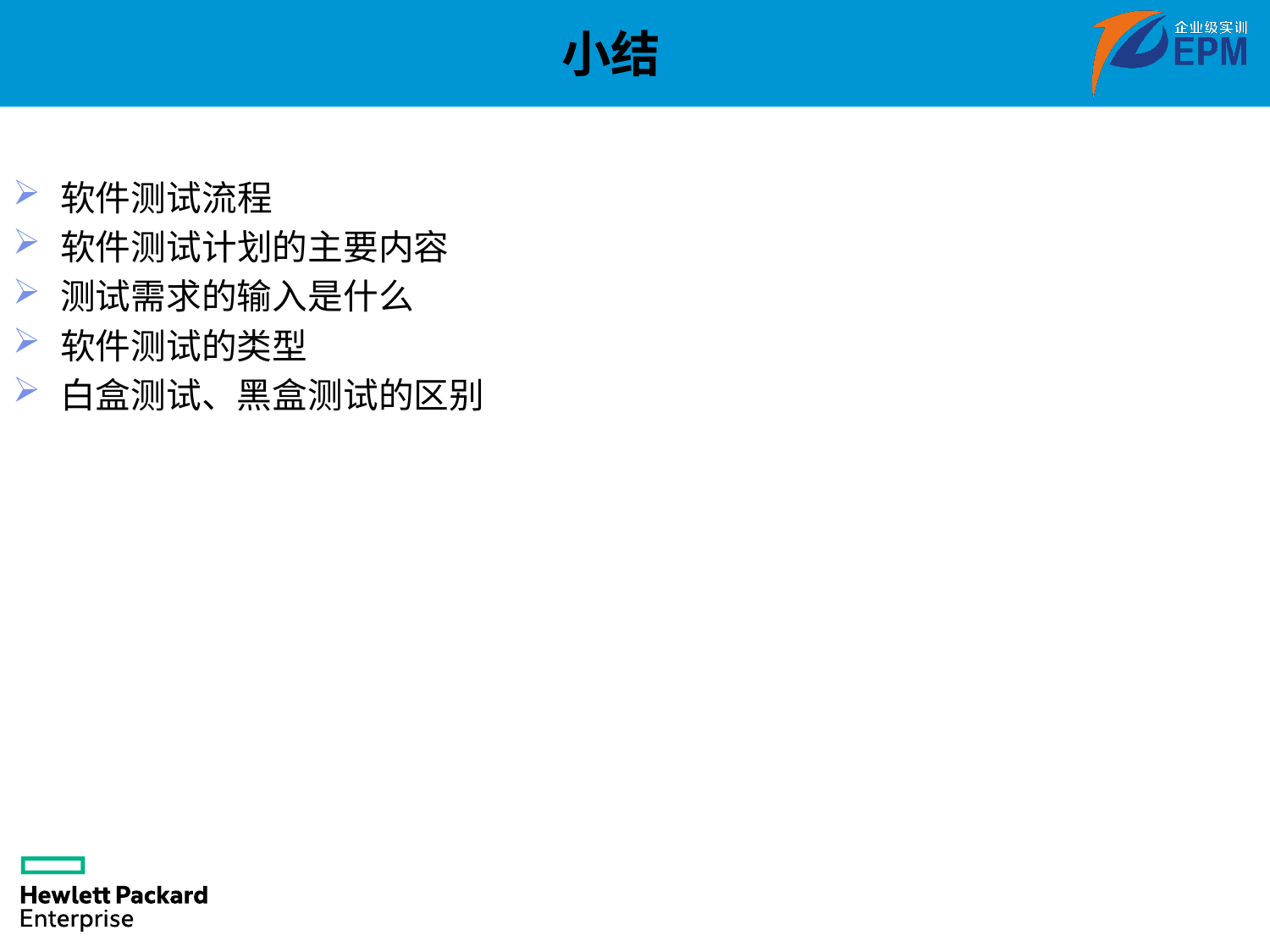

小结
软件测试流程
软件测试计划的主要内容
测试需求的输入是什么
软件测试的类型
白盒测试、黑盒测试的区别